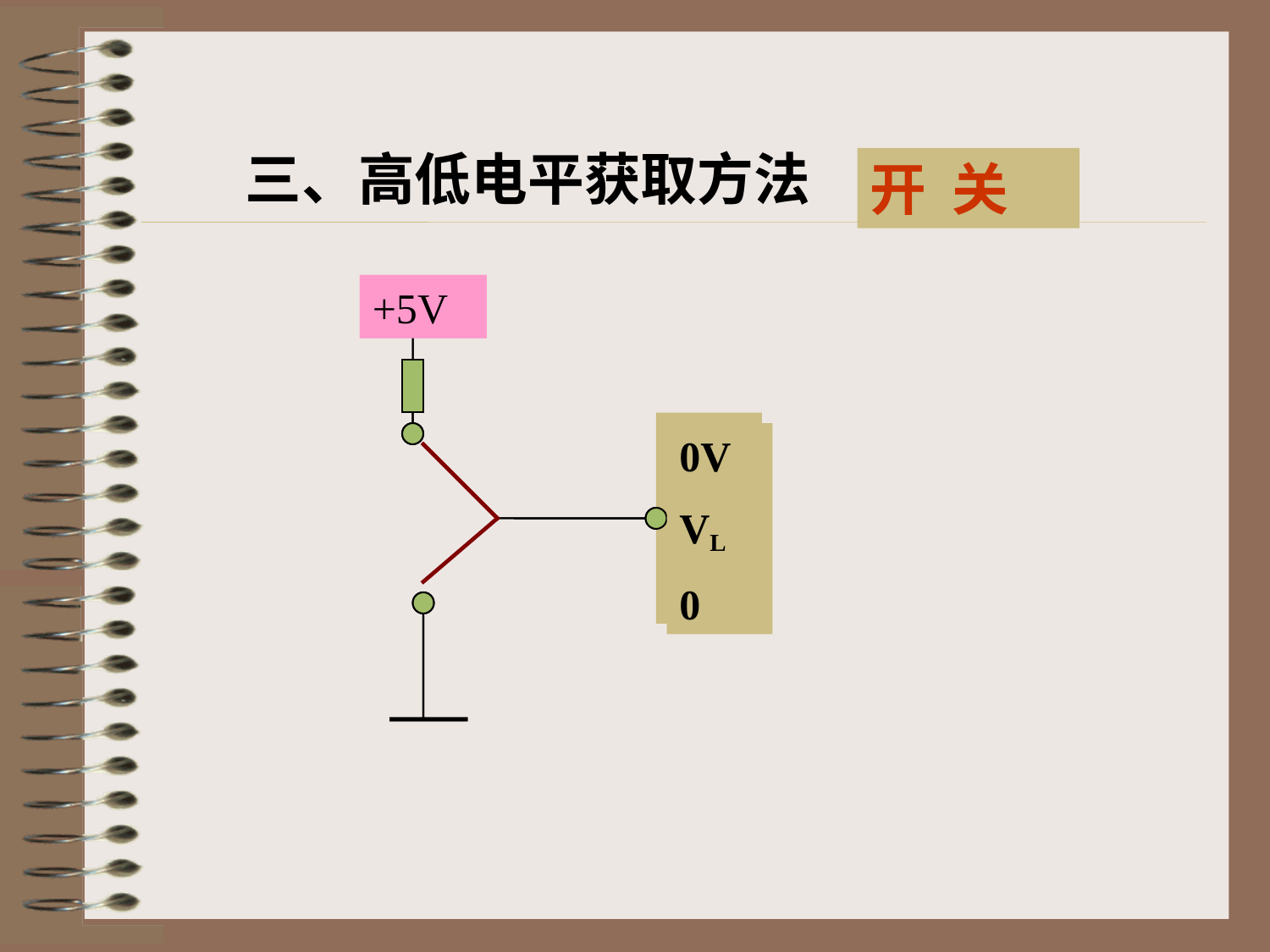

三、高低电平获取方法
开  关
+5V

5V
VH
1
+5V

0V
VL
0